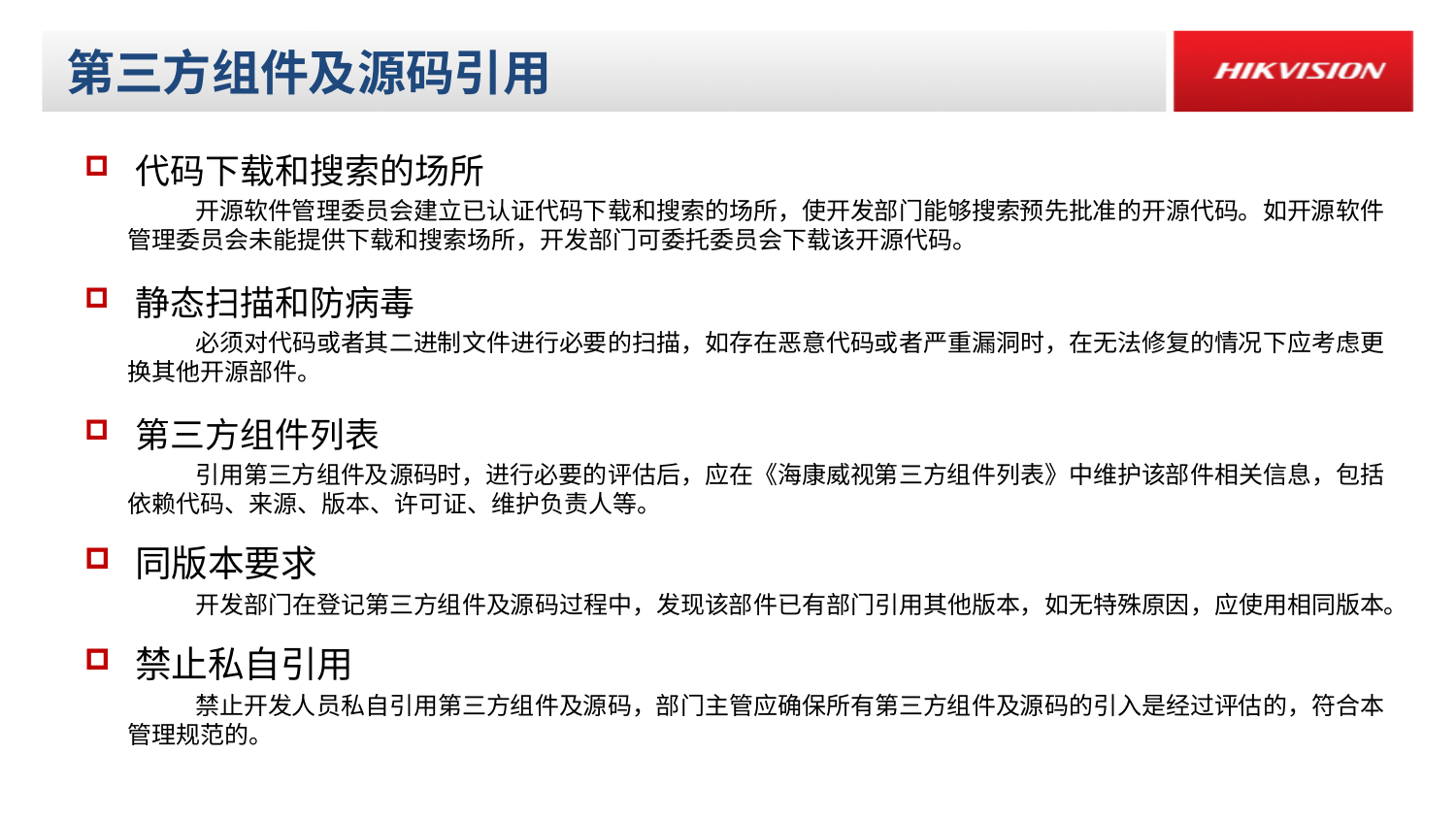

# 第三方组件及源码引用
代码下载和搜索的场所
开源软件管理委员会建立已认证代码下载和搜索的场所，使开发部门能够搜索预先批准的开源代码。如开源软件管理委员会未能提供下载和搜索场所，开发部门可委托委员会下载该开源代码。

静态扫描和防病毒
必须对代码或者其二进制文件进行必要的扫描，如存在恶意代码或者严重漏洞时，在无法修复的情况下应考虑更换其他开源部件。

第三方组件列表
引用第三方组件及源码时，进行必要的评估后，应在《海康威视第三方组件列表》中维护该部件相关信息，包括依赖代码、来源、版本、许可证、维护负责人等。

同版本要求
开发部门在登记第三方组件及源码过程中，发现该部件已有部门引用其他版本，如无特殊原因，应使用相同版本。

禁止私自引用
禁止开发人员私自引用第三方组件及源码，部门主管应确保所有第三方组件及源码的引入是经过评估的，符合本管理规范的。